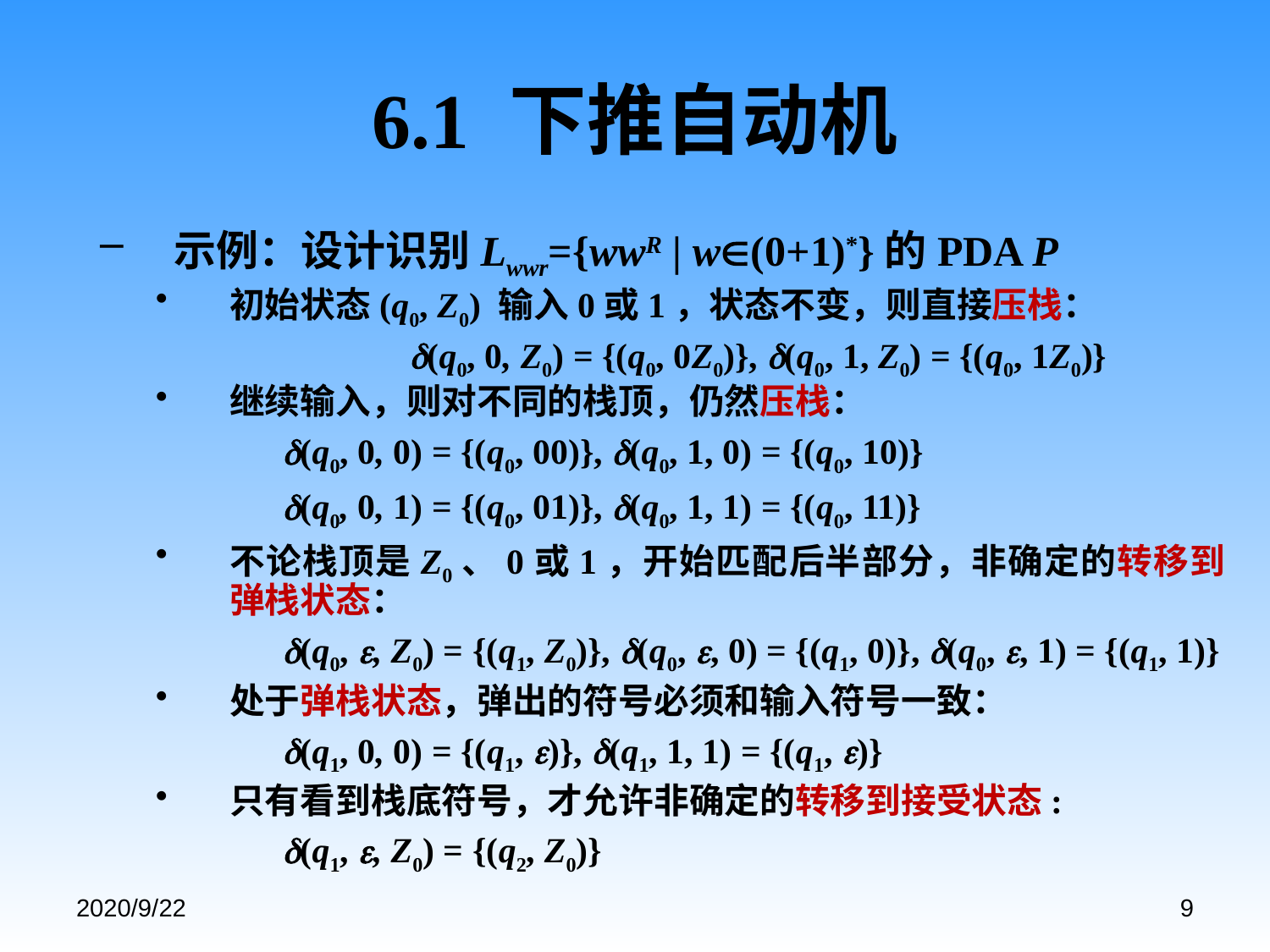

# 6.1 下推自动机
示例：设计识别Lwwr={wwR | w∈(0+1)*}的PDA P
初始状态(q0, Z0) 输入0或1，状态不变，则直接压栈：
		δ(q0, 0, Z0) = {(q0, 0Z0)}, δ(q0, 1, Z0) = {(q0, 1Z0)}
继续输入，则对不同的栈顶，仍然压栈：
δ(q0, 0, 0) = {(q0, 00)}, δ(q0, 1, 0) = {(q0, 10)}
δ(q0, 0, 1) = {(q0, 01)}, δ(q0, 1, 1) = {(q0, 11)}
不论栈顶是Z0、0或1，开始匹配后半部分，非确定的转移到弹栈状态：
δ(q0, ε, Z0) = {(q1, Z0)}, δ(q0, ε, 0) = {(q1, 0)}, δ(q0, ε, 1) = {(q1, 1)}
处于弹栈状态，弹出的符号必须和输入符号一致：
δ(q1, 0, 0) = {(q1, ε)}, δ(q1, 1, 1) = {(q1, ε)}
只有看到栈底符号，才允许非确定的转移到接受状态:
δ(q1, ε, Z0) = {(q2, Z0)}

2020/9/22
9